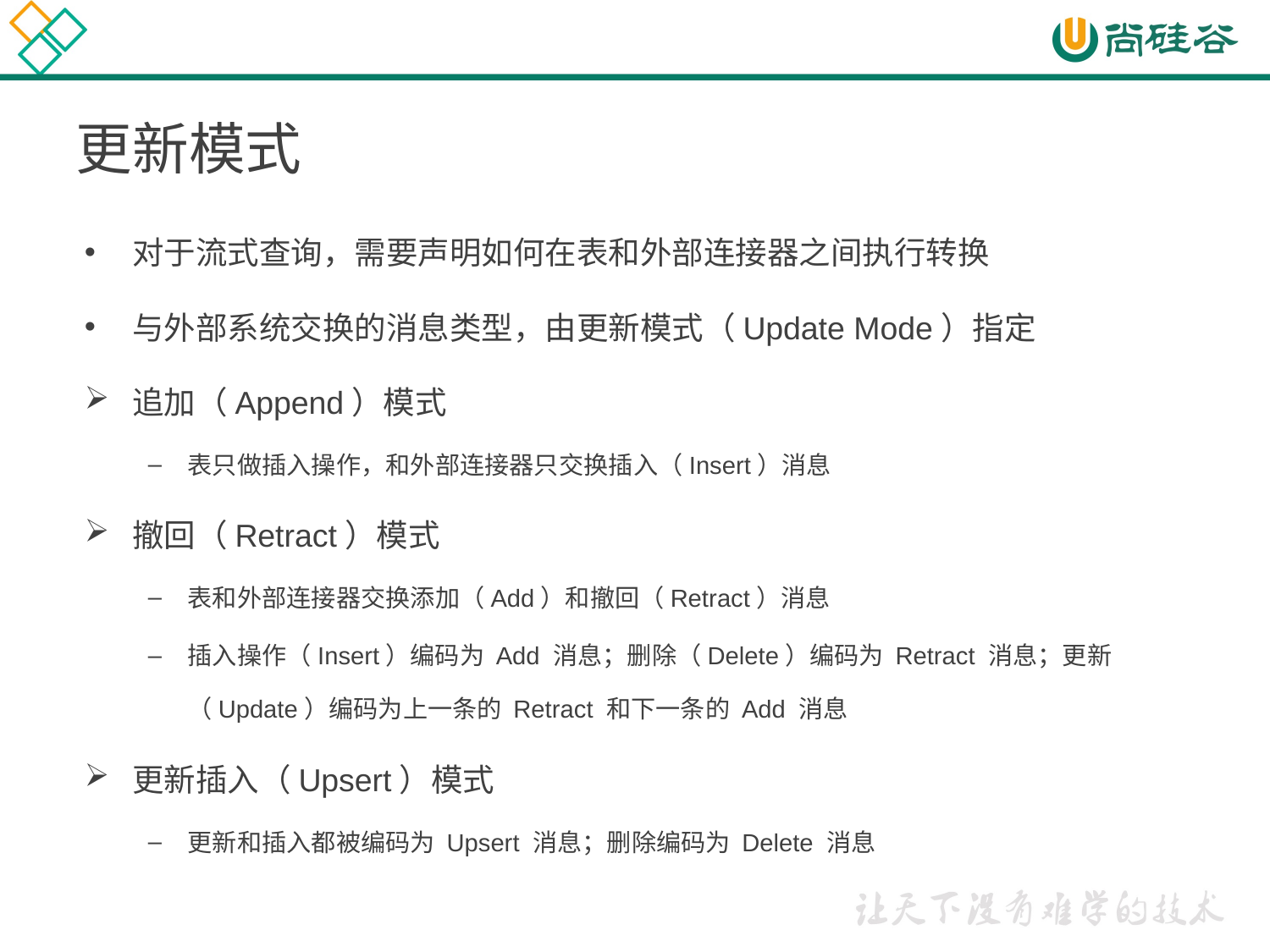

更新模式
对于流式查询，需要声明如何在表和外部连接器之间执行转换
与外部系统交换的消息类型，由更新模式（Update Mode）指定
追加（Append）模式
表只做插入操作，和外部连接器只交换插入（Insert）消息
撤回（Retract）模式
表和外部连接器交换添加（Add）和撤回（Retract）消息
插入操作（Insert）编码为 Add 消息；删除（Delete）编码为 Retract 消息；更新（Update）编码为上一条的 Retract 和下一条的 Add 消息
更新插入（Upsert）模式
更新和插入都被编码为 Upsert 消息；删除编码为 Delete 消息